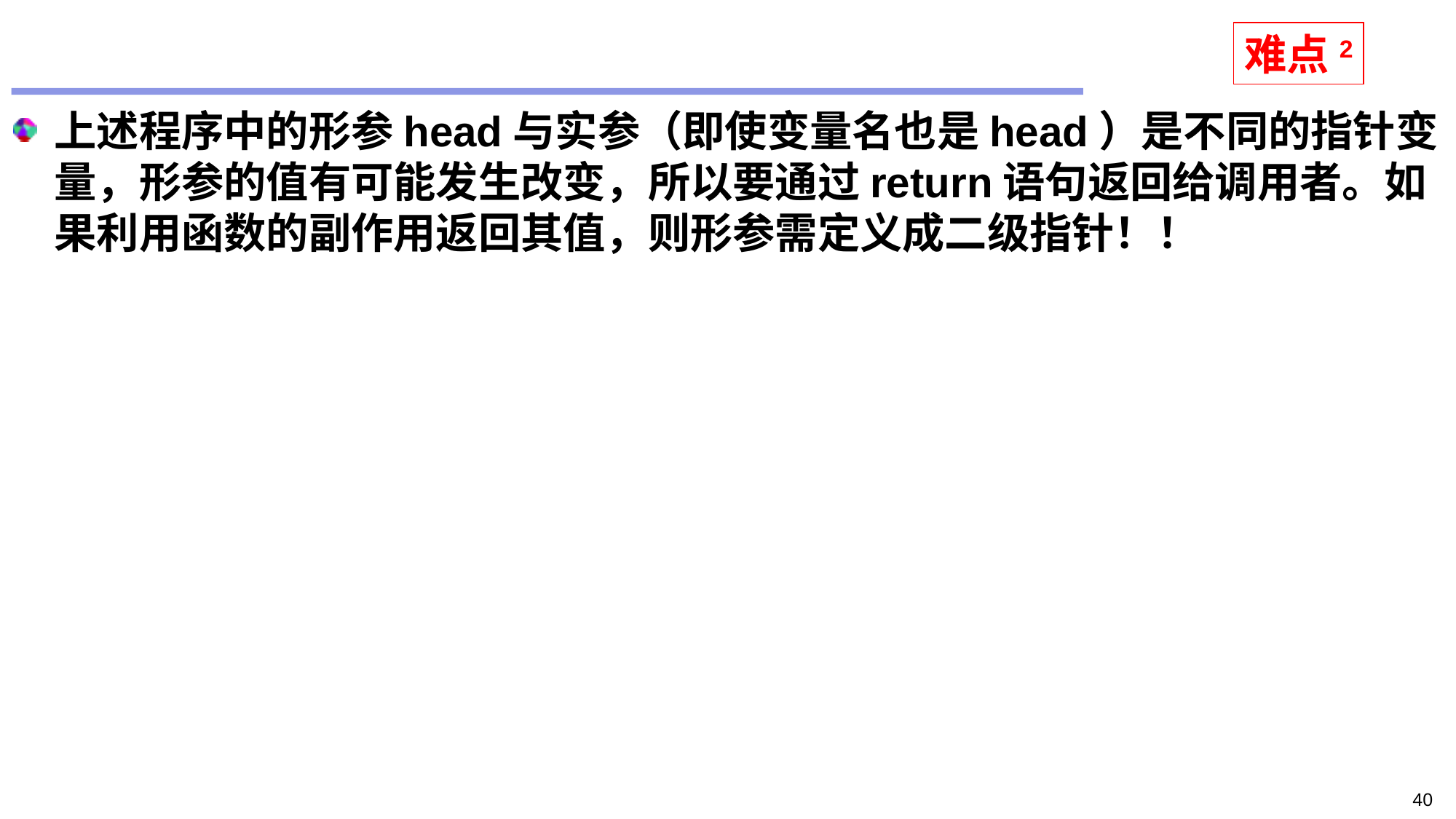

#
难点2
上述程序中的形参head与实参（即使变量名也是head）是不同的指针变量，形参的值有可能发生改变，所以要通过return语句返回给调用者。如果利用函数的副作用返回其值，则形参需定义成二级指针！！

40